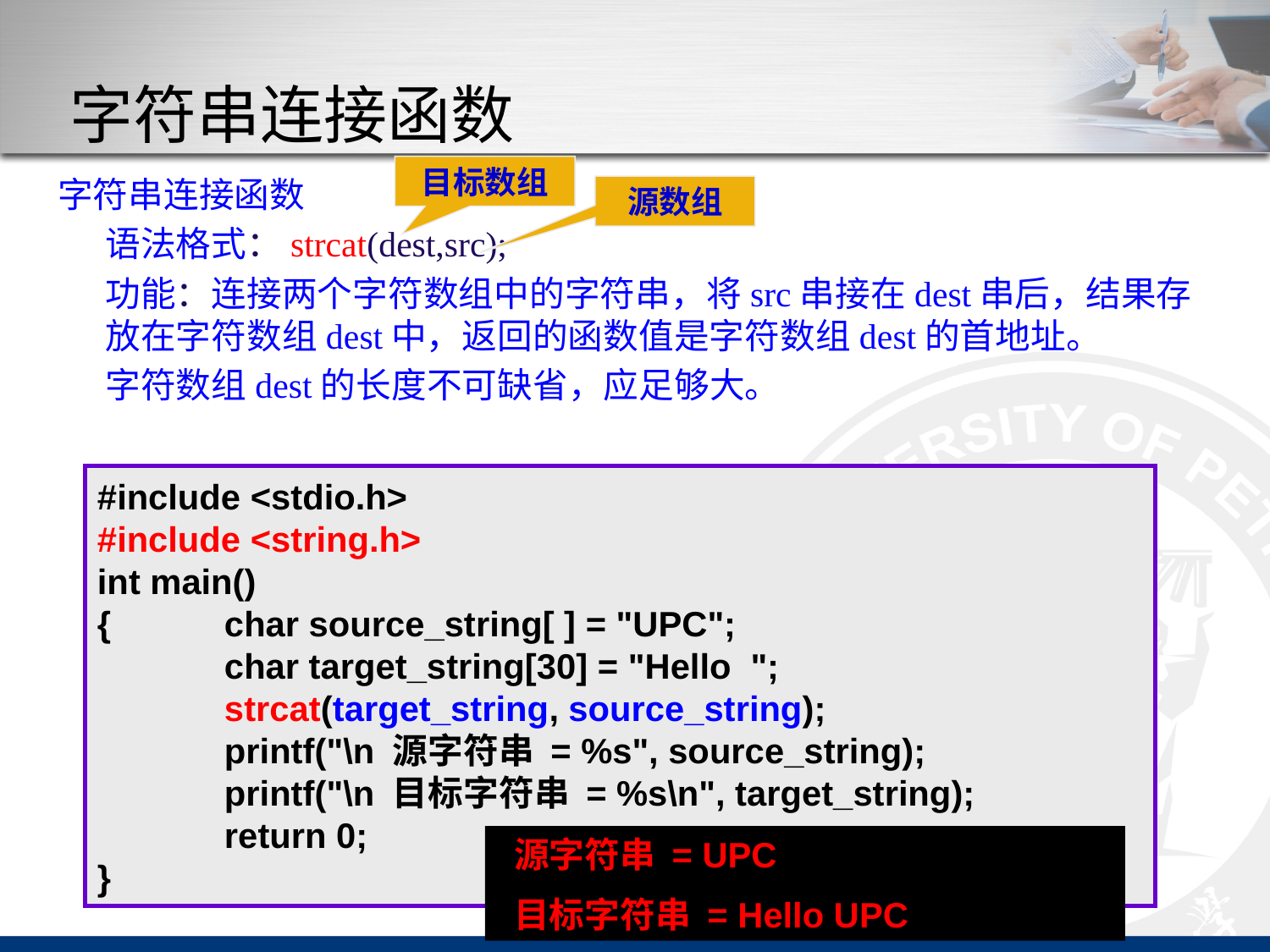

# 字符串连接函数
目标数组
字符串连接函数
	语法格式：strcat(dest,src);
	功能：连接两个字符数组中的字符串，将src串接在dest串后，结果存放在字符数组dest中，返回的函数值是字符数组dest的首地址。
	字符数组dest的长度不可缺省，应足够大。
源数组
#include <stdio.h>
#include <string.h>
int main()
{	char source_string[ ] = "UPC";
	char target_string[30] = "Hello  ";
	strcat(target_string, source_string);
	printf("\n 源字符串 = %s", source_string);
	printf("\n 目标字符串 = %s\n", target_string);
	return 0;
}
 源字符串 = UPC
 目标字符串 = Hello UPC